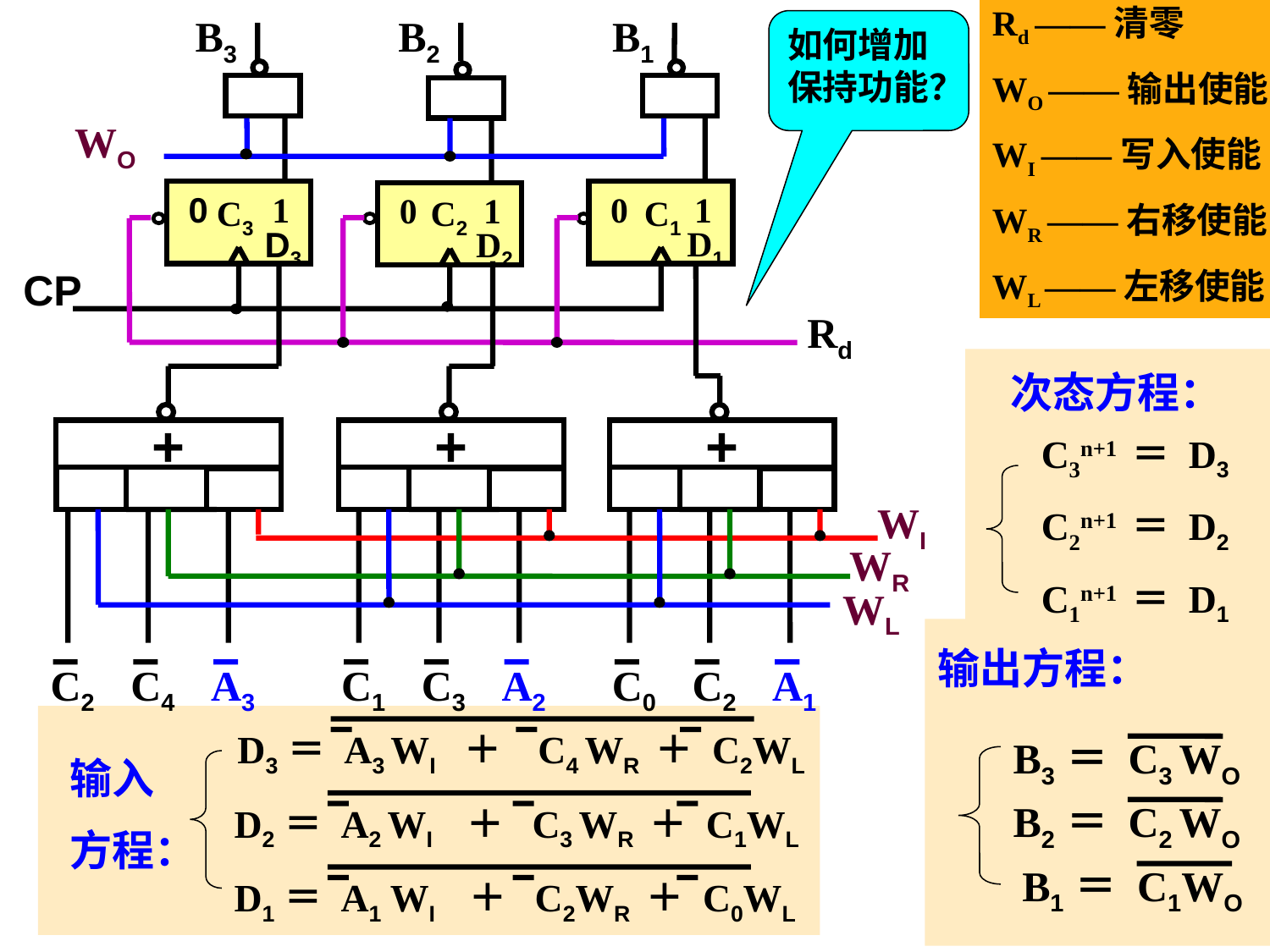

Rd ——清零
WO ——输出使能
WI ——写入使能
WR ——右移使能
WL ——左移使能
B3
B2
B1

WO

0
 1

0
 1

0
 1
C3
C2
C1

D1
D3
D2

CP

Rd

+

+

+

WI

WR

WL

A1

C2

C4

A3

C1

C3

A2

C0

C2

如何增加
保持功能？

次态方程：
C3n+1 ＝ D3
C2n+1 ＝ D2
C1n+1 ＝ D1

输出方程：

D3＝ A3 WI   ＋   C4 WR ＋ C2WL

B3

＝ C3 WO

输入
方程：

B2

＝ C2 WO

D2＝ A2 WI    ＋  C3 WR ＋ C1WL

B1

＝ C1WO

D1＝ A1 WI    ＋  C2WR ＋ C0WL